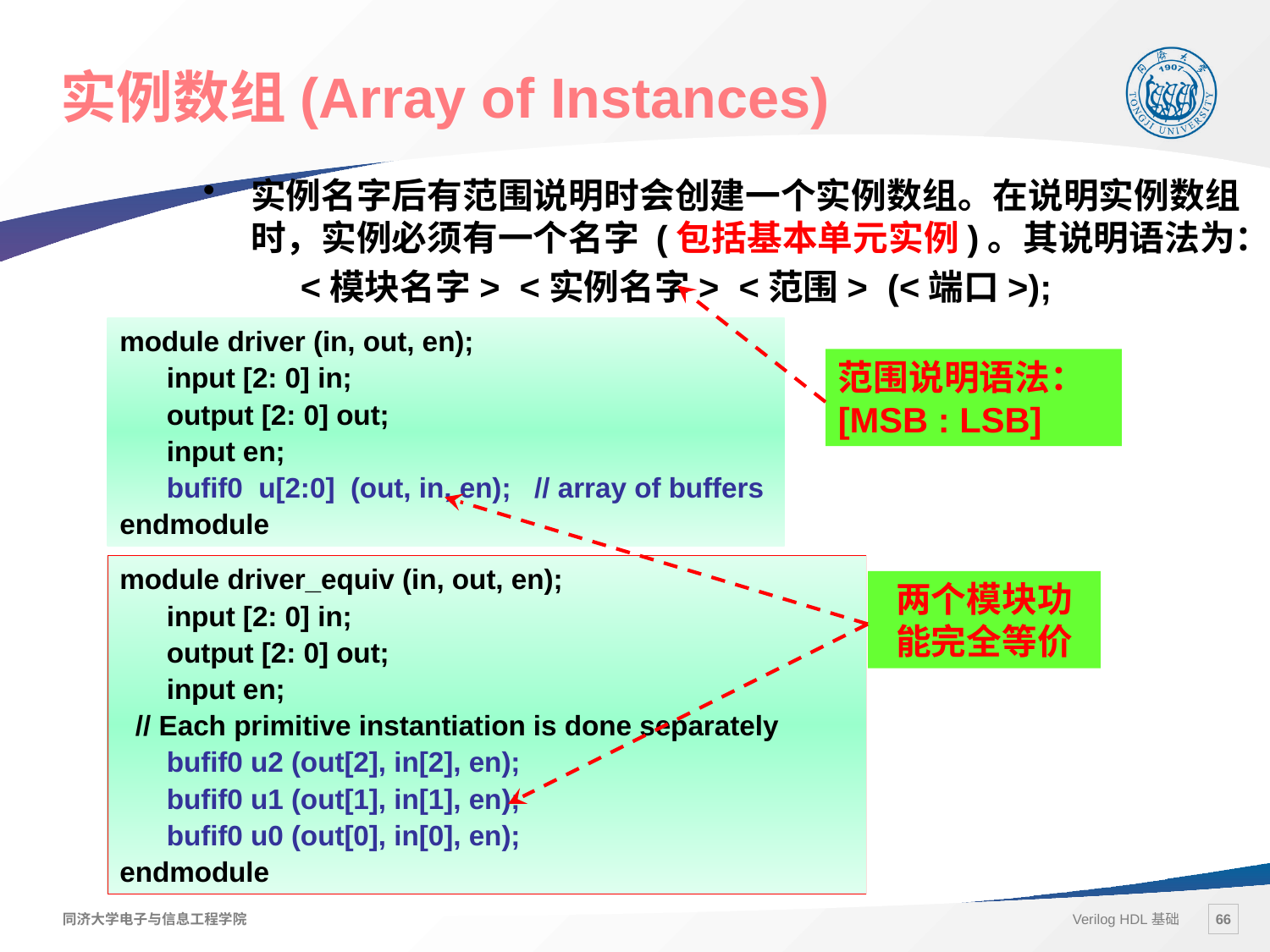

# 实例数组(Array of Instances)
实例名字后有范围说明时会创建一个实例数组。在说明实例数组时，实例必须有一个名字 (包括基本单元实例)。其说明语法为：
          <模块名字>  <实例名字>  <范围>  (<端口>);

module driver (in, out, en);
      input [2: 0] in;
      output [2: 0] out;
      input en;
      bufif0  u[2:0]  (out, in, en);   // array of buffers
endmodule
范围说明语法：
[MSB : LSB]

module driver_equiv (in, out, en);
      input [2: 0] in;
      output [2: 0] out;
      input en;
  // Each primitive instantiation is done separately
      bufif0 u2 (out[2], in[2], en);
      bufif0 u1 (out[1], in[1], en);
      bufif0 u0 (out[0], in[0], en);
endmodule
两个模块功
能完全等价